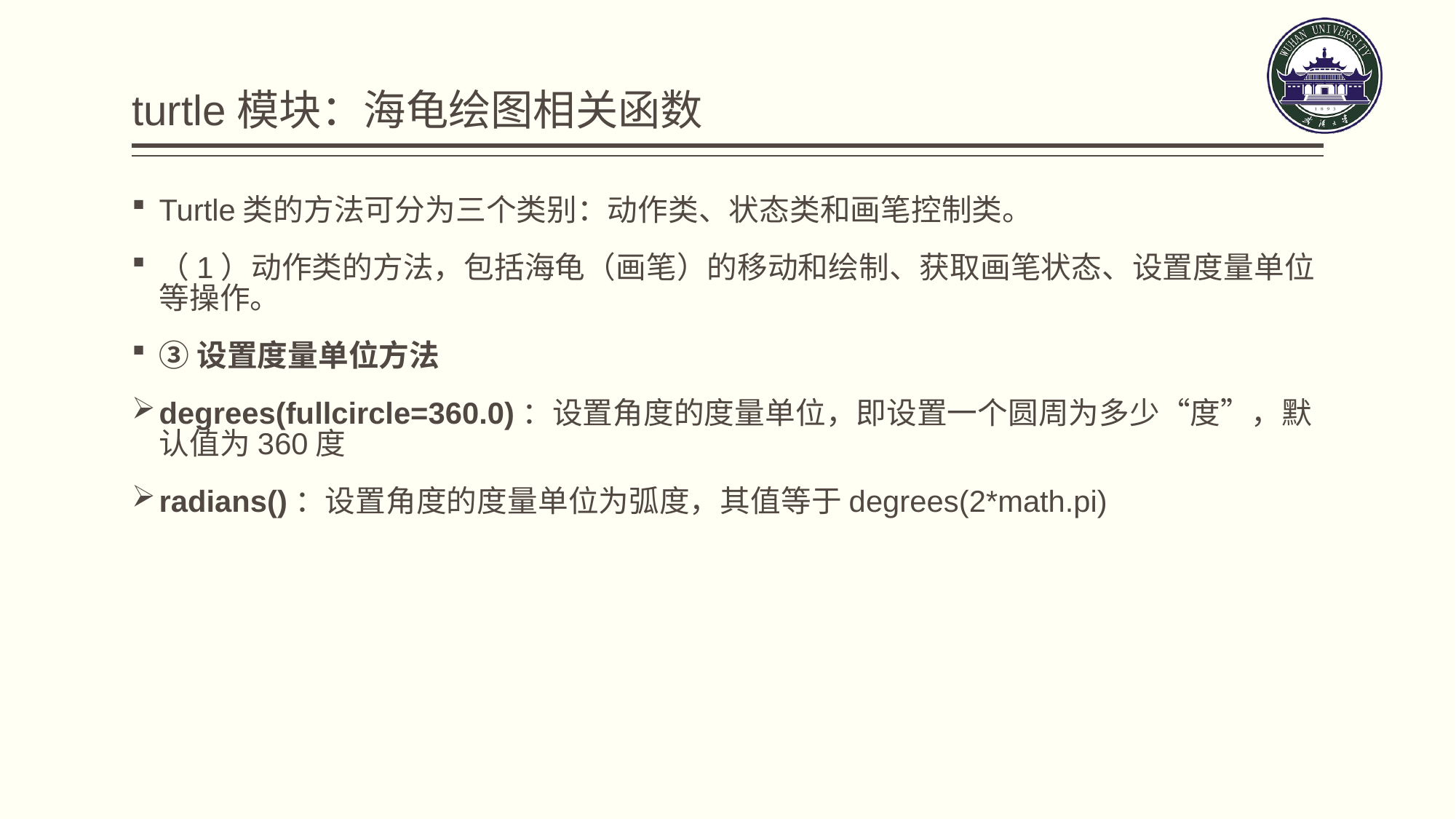

# turtle模块：海龟绘图相关函数
Turtle类的方法可分为三个类别：动作类、状态类和画笔控制类。
（1）动作类的方法，包括海龟（画笔）的移动和绘制、获取画笔状态、设置度量单位等操作。
③设置度量单位方法
degrees(fullcircle=360.0)：设置角度的度量单位，即设置一个圆周为多少“度”，默认值为360度
radians()：设置角度的度量单位为弧度，其值等于degrees(2*math.pi)